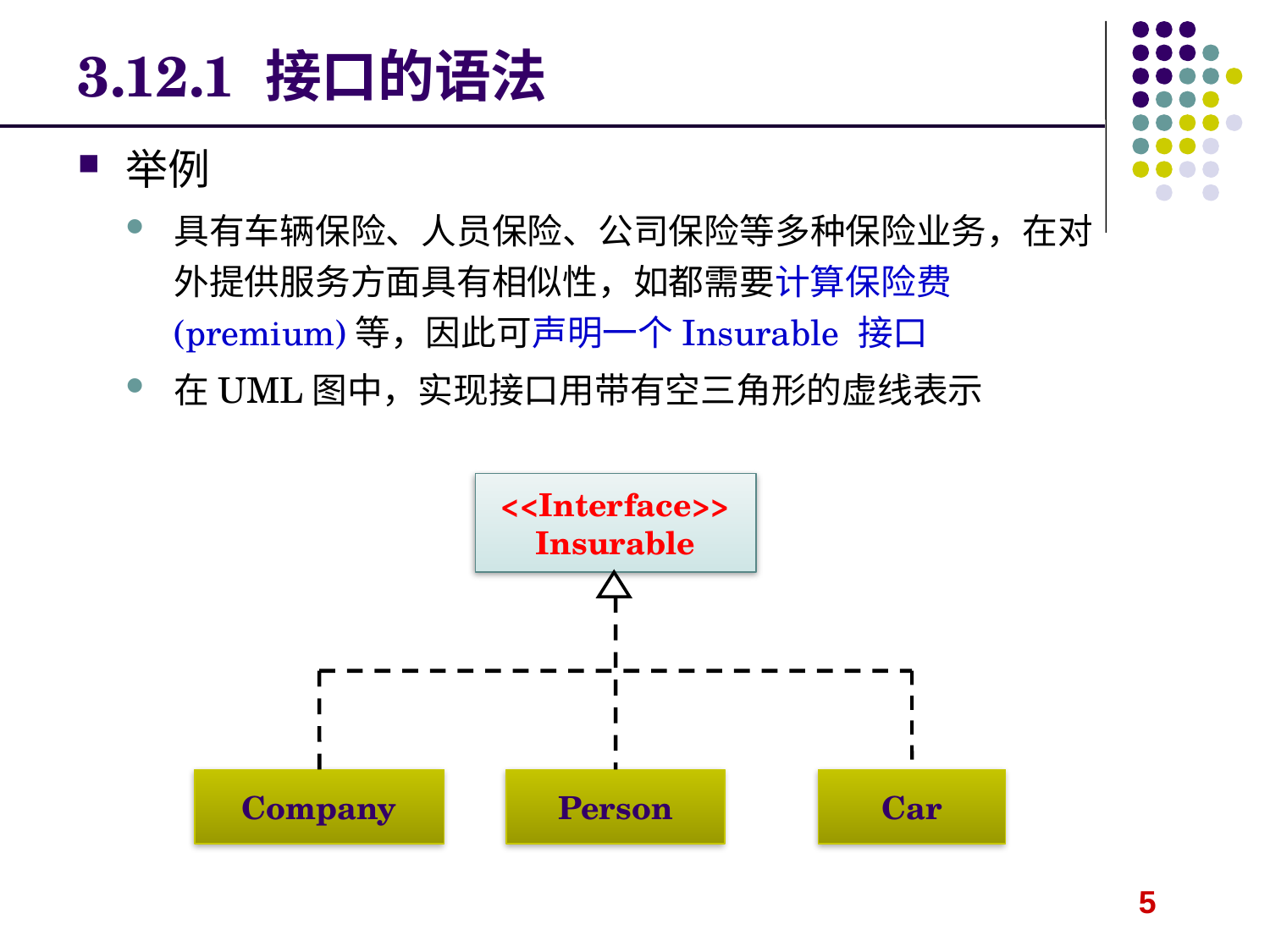

# 3.12.1 接口的语法
举例
具有车辆保险、人员保险、公司保险等多种保险业务，在对外提供服务方面具有相似性，如都需要计算保险费(premium)等，因此可声明一个Insurable 接口
在UML图中，实现接口用带有空三角形的虚线表示
<<Interface>>
Insurable

Company
Person
Car